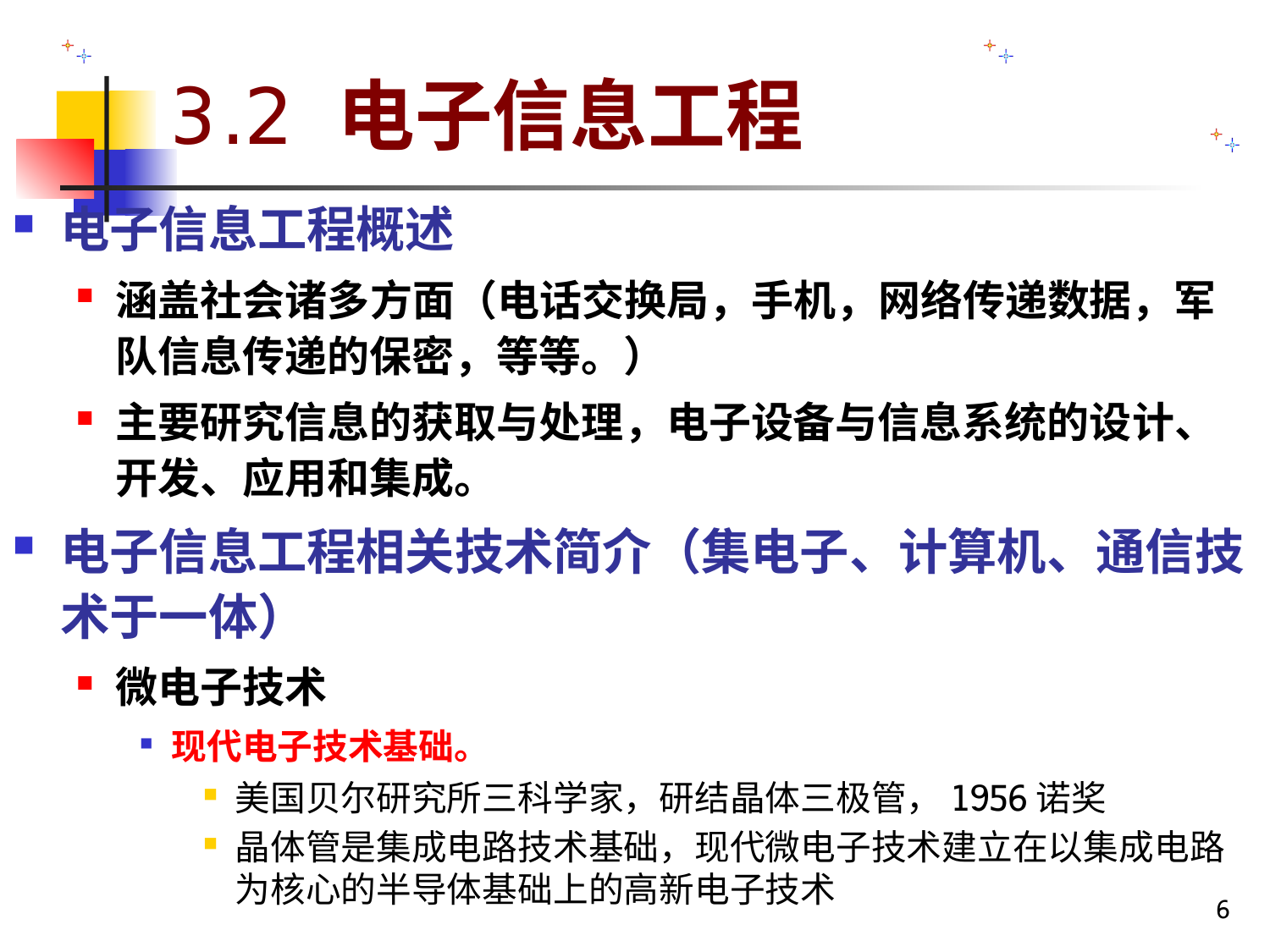

# 3.2 电子信息工程
电子信息工程概述
涵盖社会诸多方面（电话交换局，手机，网络传递数据，军队信息传递的保密，等等。）
主要研究信息的获取与处理，电子设备与信息系统的设计、开发、应用和集成。
电子信息工程相关技术简介（集电子、计算机、通信技术于一体）
微电子技术
现代电子技术基础。
美国贝尔研究所三科学家，研结晶体三极管，1956诺奖
晶体管是集成电路技术基础，现代微电子技术建立在以集成电路为核心的半导体基础上的高新电子技术

大规模集成电路
存储器
中央处理器
6